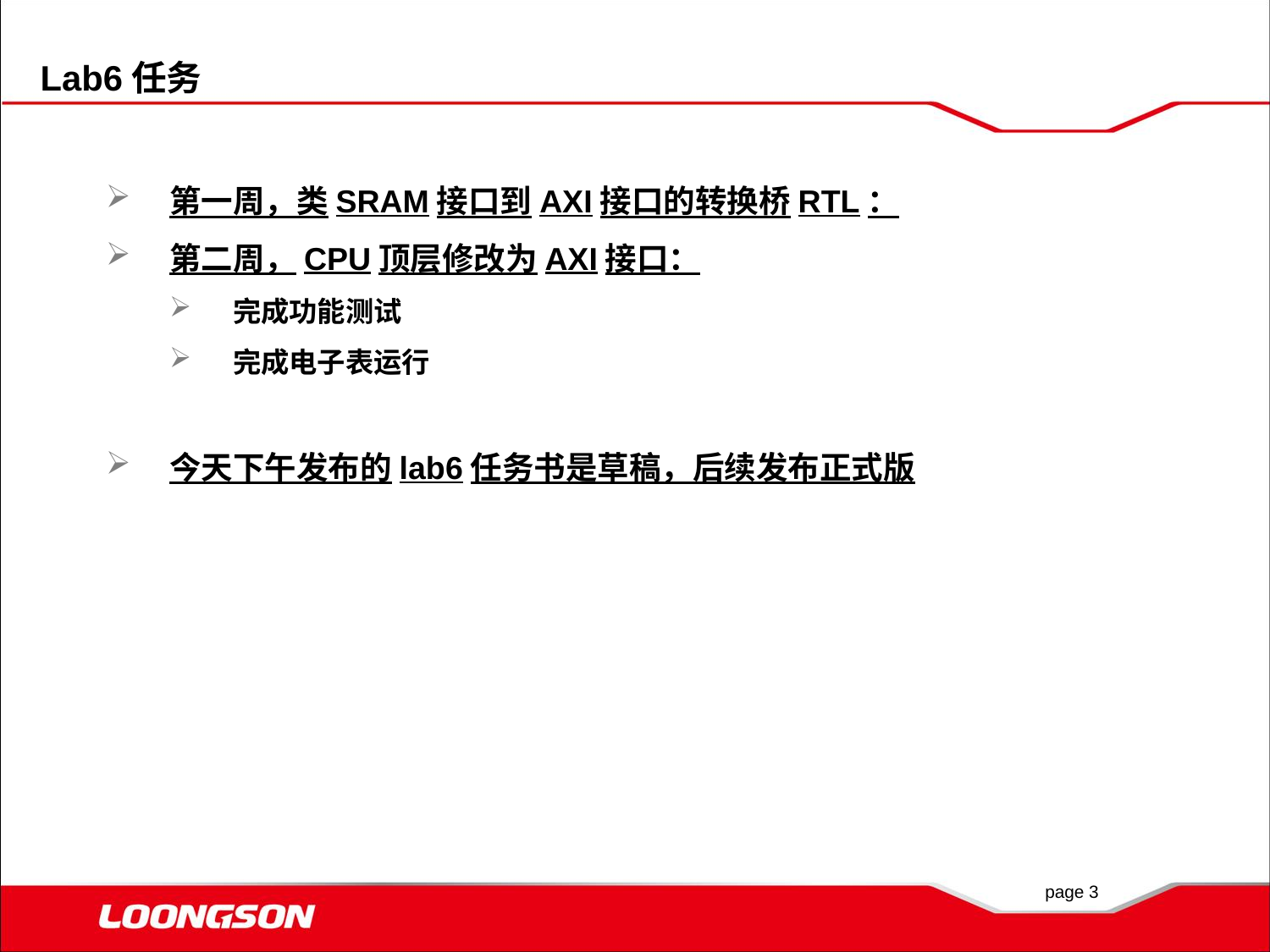

Lab6任务
第一周，类SRAM接口到AXI接口的转换桥RTL：
第二周，CPU顶层修改为AXI接口：
完成功能测试
完成电子表运行

今天下午发布的lab6任务书是草稿，后续发布正式版

page 3